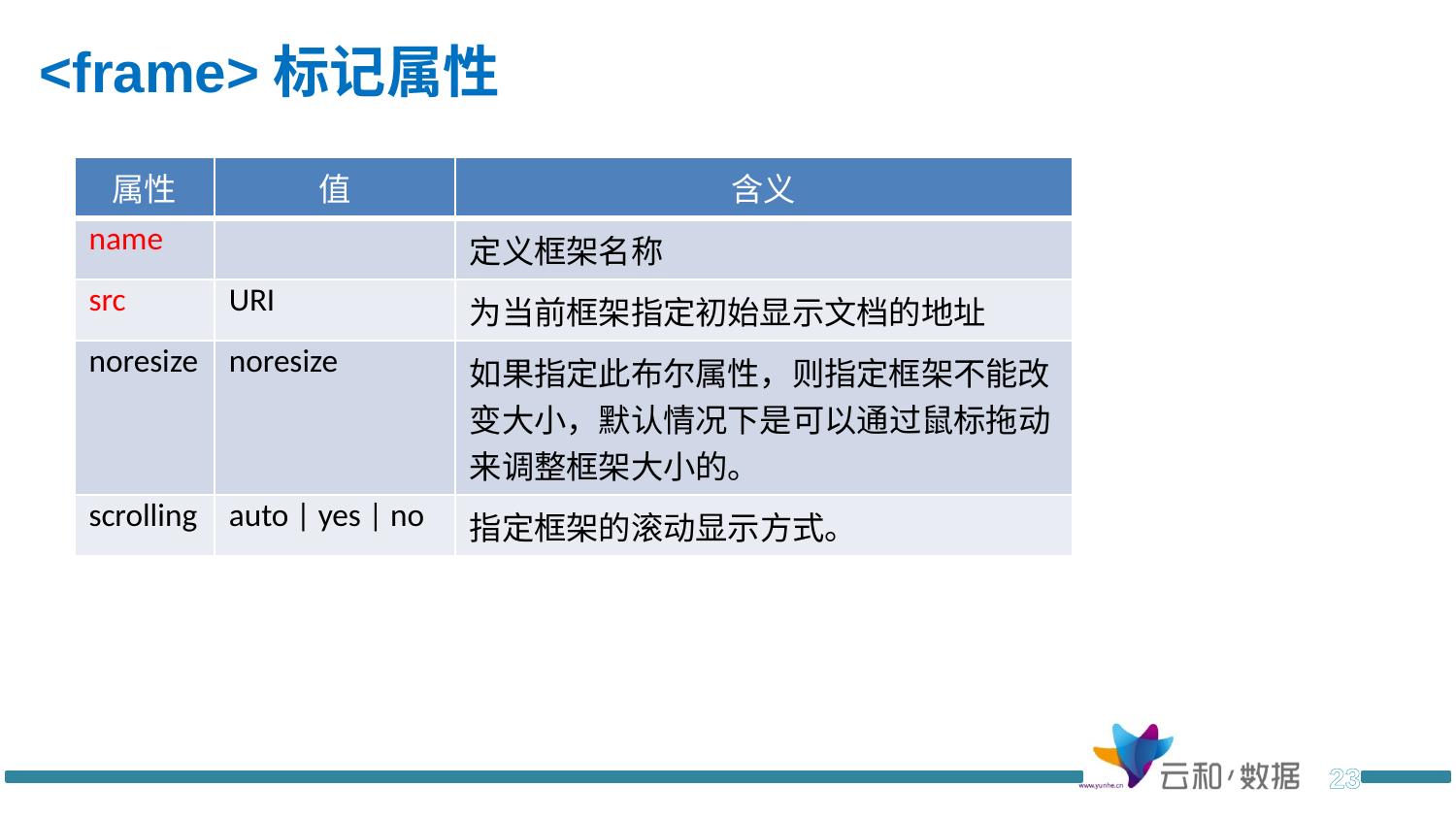

# <frame>标记属性
| 属性 | 值 | 含义 |
| --- | --- | --- |
| name |  | 定义框架名称 |
| src | URI | 为当前框架指定初始显示文档的地址 |
| noresize | noresize | 如果指定此布尔属性，则指定框架不能改变大小，默认情况下是可以通过鼠标拖动来调整框架大小的。 |
| scrolling | auto | yes | no | 指定框架的滚动显示方式。 |
23